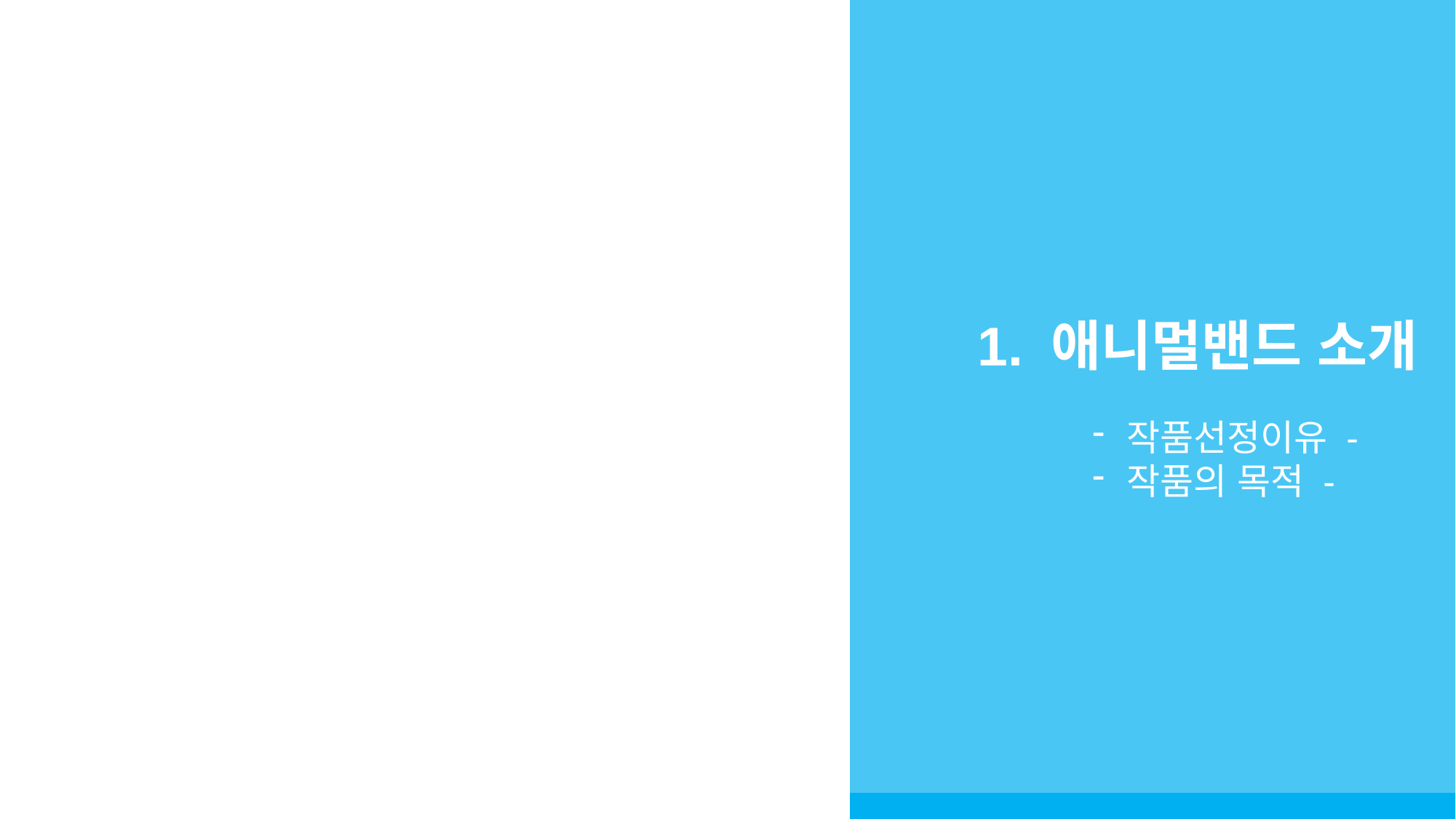

1. 애니멀밴드 소개
작품선정이유 -
작품의 목적 -